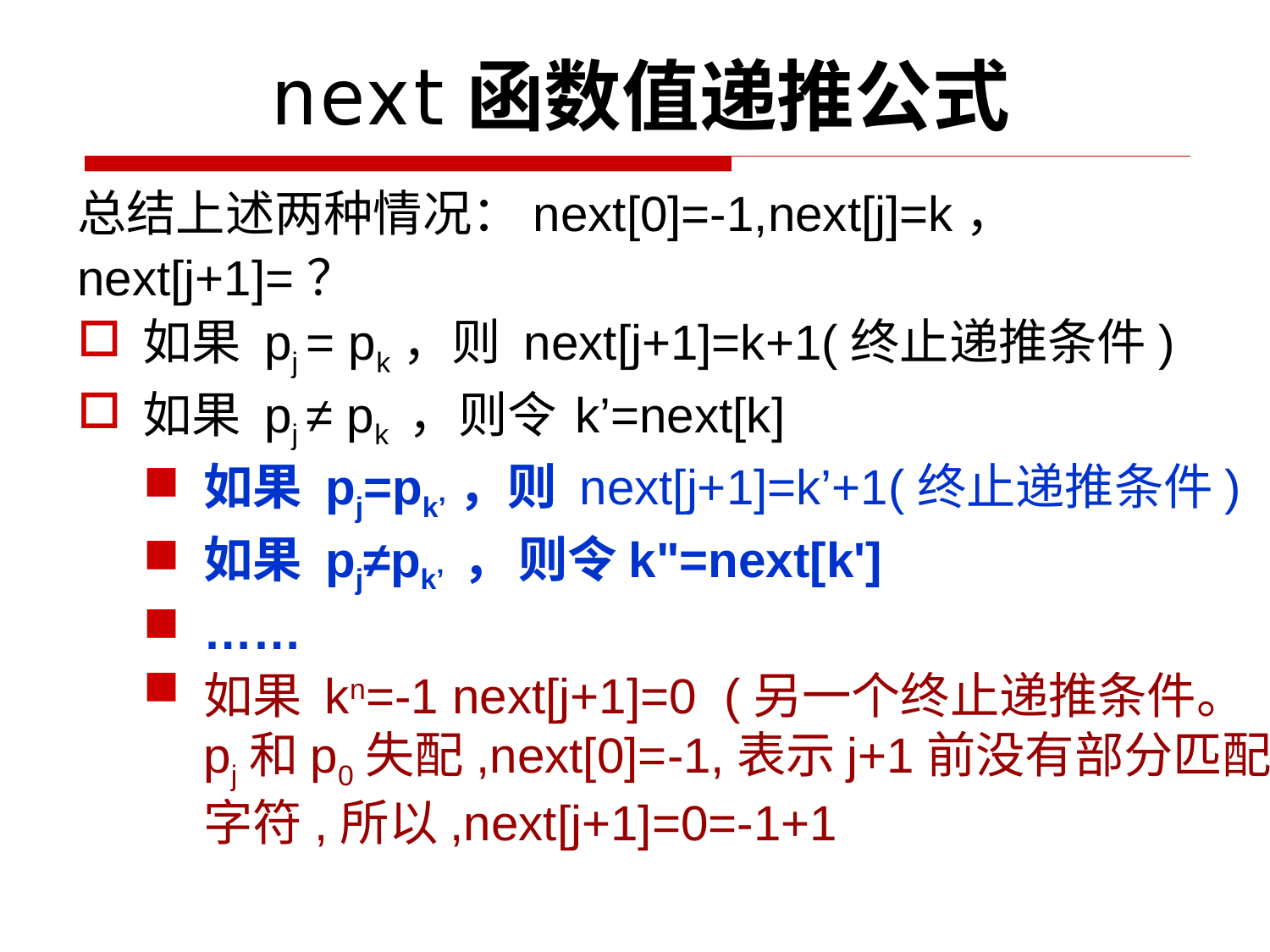

next函数值递推公式
总结上述两种情况：next[0]=-1,next[j]=k，
next[j+1]=？
如果 pj = pk，则 next[j+1]=k+1(终止递推条件)
如果 pj ≠ pk ，则令 k’=next[k]
如果 pj=pk’，则 next[j+1]=k’+1(终止递推条件)
如果 pj≠pk’ ， 则令k"=next[k']
……
如果 kn=-1 next[j+1]=0  (另一个终止递推条件。pj和p0失配,next[0]=-1,表示j+1前没有部分匹配字符,所以,next[j+1]=0=-1+1